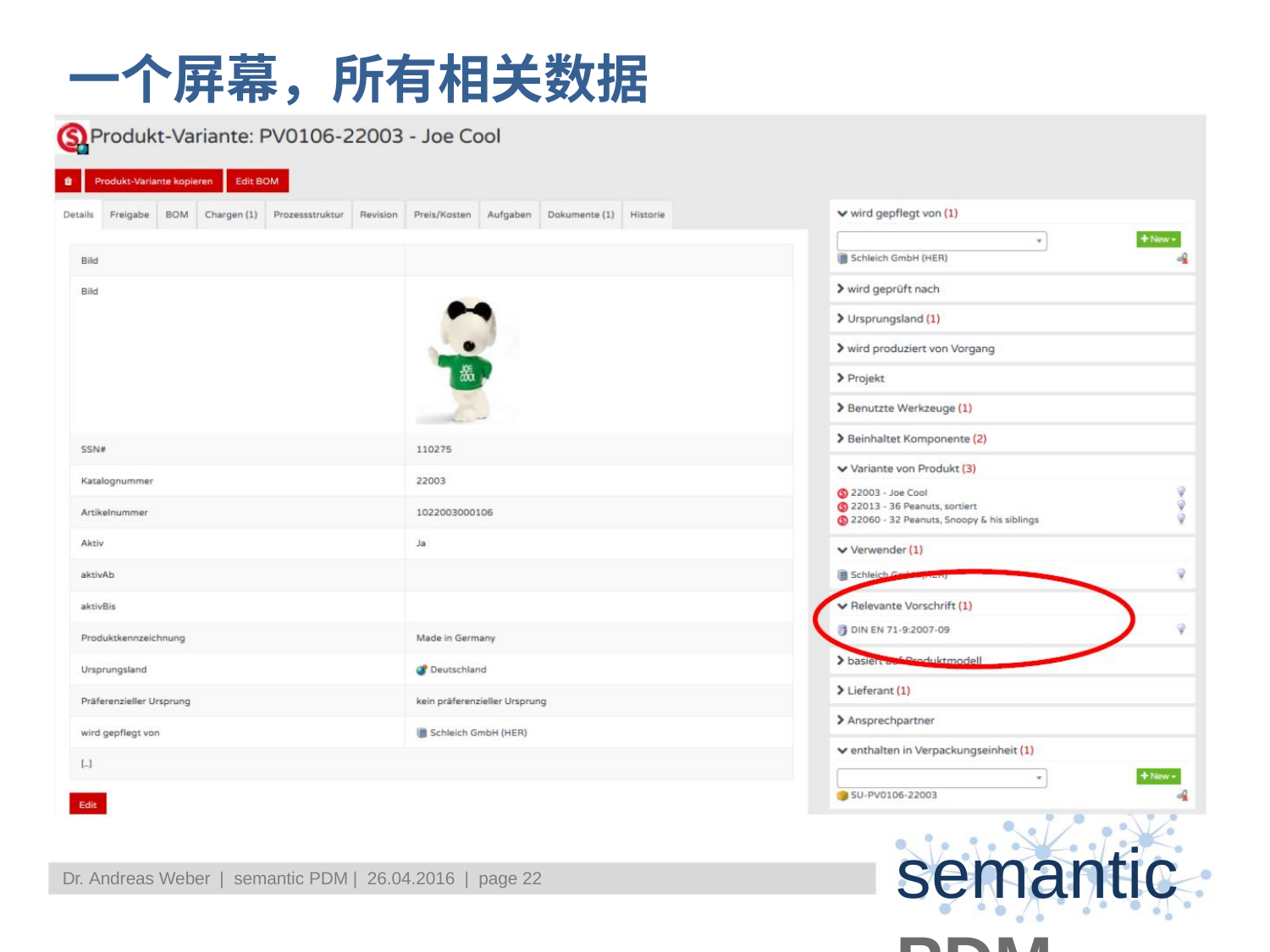

一个屏幕，所有相关数据
semantic PDM
Dr. Andreas Weber | semantic PDM | 26.04.2016 | page 22